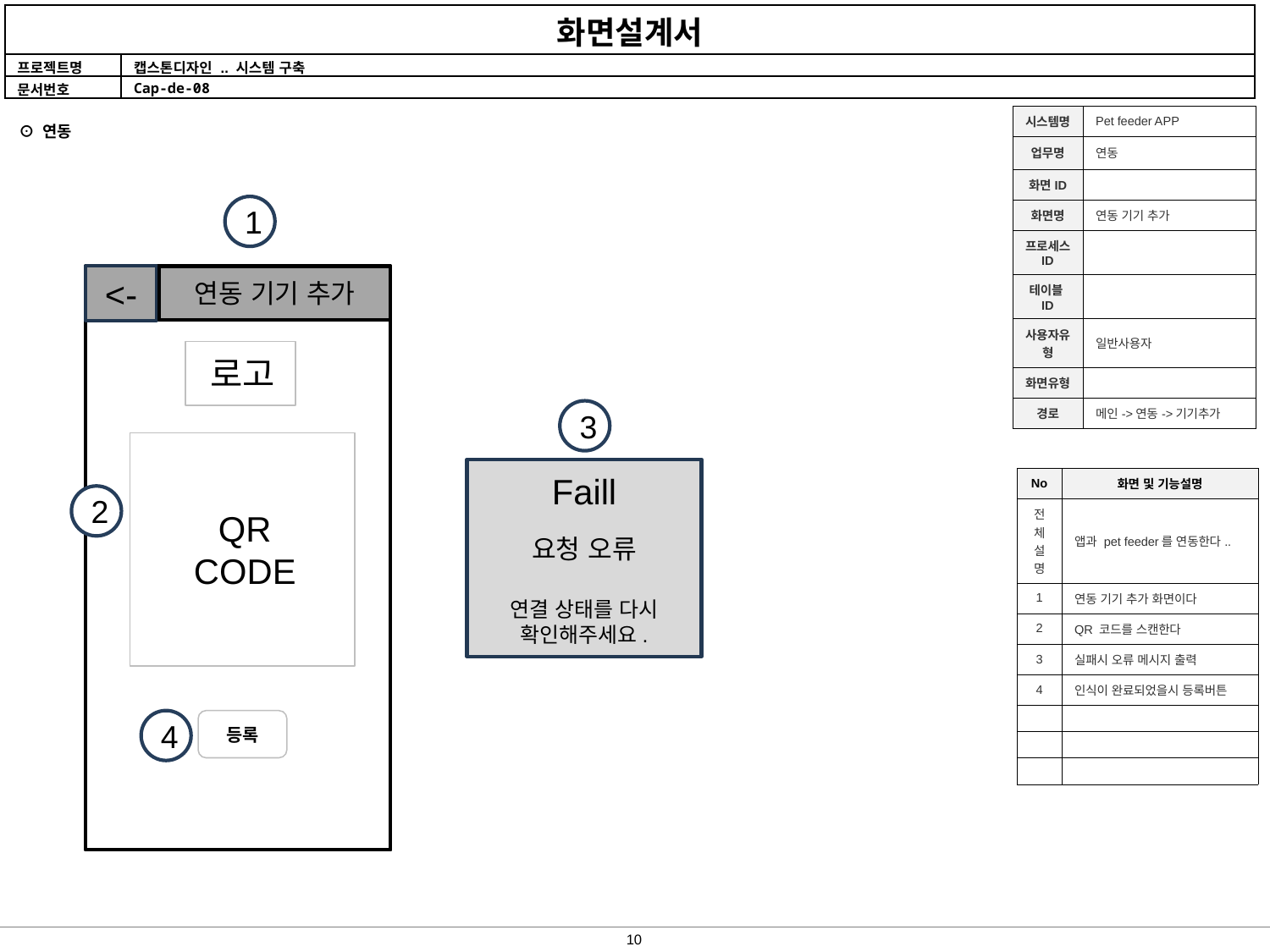

| 시스템명 | Pet feeder APP |
| --- | --- |
| 업무명 | 연동 |
| 화면ID |  |
| 화면명 | 연동 기기 추가 |
| 프로세스ID |  |
| 테이블ID |  |
| 사용자유형 | 일반사용자 |
| 화면유형 |  |
| 경로 | 메인->연동->기기추가 |
⊙ 연동
1
<-

연동 기기 추가

로고
3
QR
CODE
Faill

요청 오류

연결 상태를 다시 확인해주세요.
| No | 화면 및 기능설명 |
| --- | --- |
| 전체설명 | 앱과 pet feeder를 연동한다.. |
| 1 | 연동 기기 추가 화면이다 |
| 2 | QR 코드를 스캔한다 |
| 3 | 실패시 오류 메시지 출력 |
| 4 | 인식이 완료되었을시 등록버튼 |
|  |  |
|  |  |
|  |  |
2
4
등록